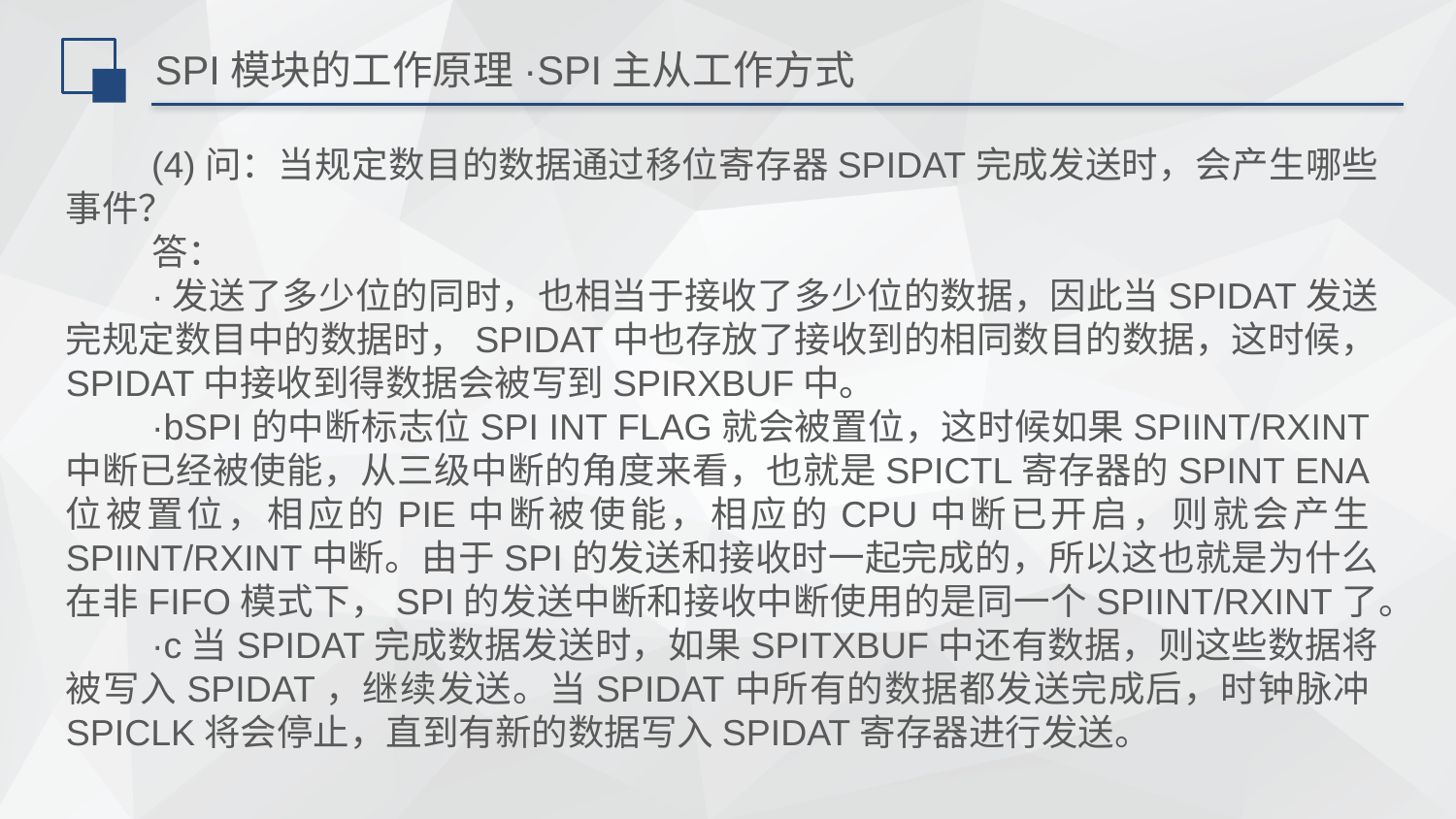

# SPI模块的工作原理·SPI主从工作方式
(4)问：当规定数目的数据通过移位寄存器SPIDAT完成发送时，会产生哪些事件？
答：
·发送了多少位的同时，也相当于接收了多少位的数据，因此当SPIDAT发送完规定数目中的数据时，SPIDAT中也存放了接收到的相同数目的数据，这时候，SPIDAT中接收到得数据会被写到SPIRXBUF中。
·bSPI的中断标志位SPI INT FLAG就会被置位，这时候如果SPIINT/RXINT中断已经被使能，从三级中断的角度来看，也就是SPICTL寄存器的SPINT ENA位被置位，相应的PIE中断被使能，相应的CPU中断已开启，则就会产生SPIINT/RXINT中断。由于SPI的发送和接收时一起完成的，所以这也就是为什么在非FIFO模式下，SPI的发送中断和接收中断使用的是同一个SPIINT/RXINT了。
·c当SPIDAT完成数据发送时，如果SPITXBUF中还有数据，则这些数据将被写入SPIDAT，继续发送。当SPIDAT中所有的数据都发送完成后，时钟脉冲SPICLK将会停止，直到有新的数据写入SPIDAT寄存器进行发送。